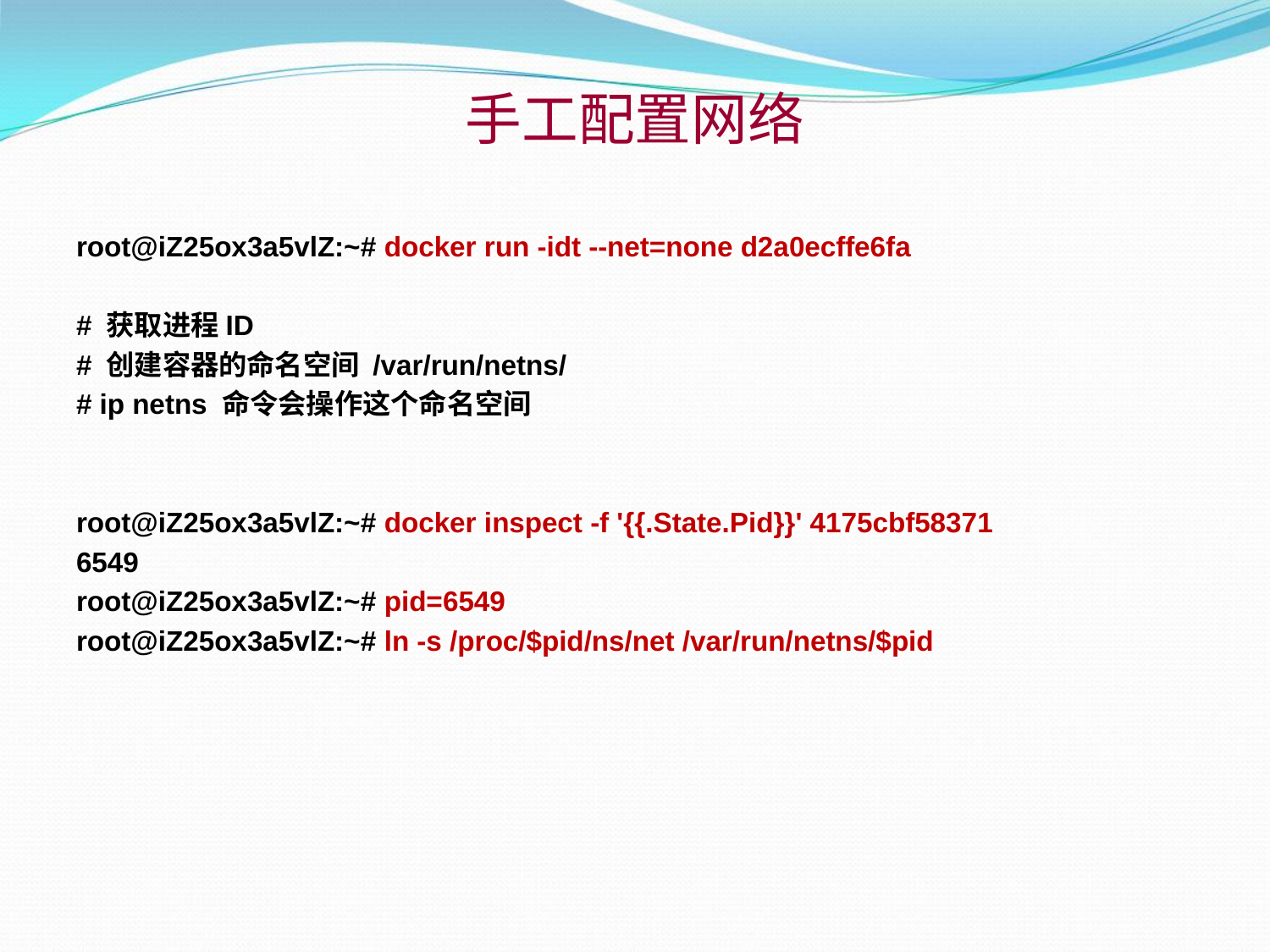

# 手工配置网络

root@iZ25ox3a5vlZ:~# docker run -idt --net=none d2a0ecffe6fa

# 获取进程ID
# 创建容器的命名空间 /var/run/netns/
# ip netns 命令会操作这个命名空间

root@iZ25ox3a5vlZ:~# docker inspect -f '{{.State.Pid}}' 4175cbf58371
6549
root@iZ25ox3a5vlZ:~# pid=6549
root@iZ25ox3a5vlZ:~# ln -s /proc/$pid/ns/net /var/run/netns/$pid